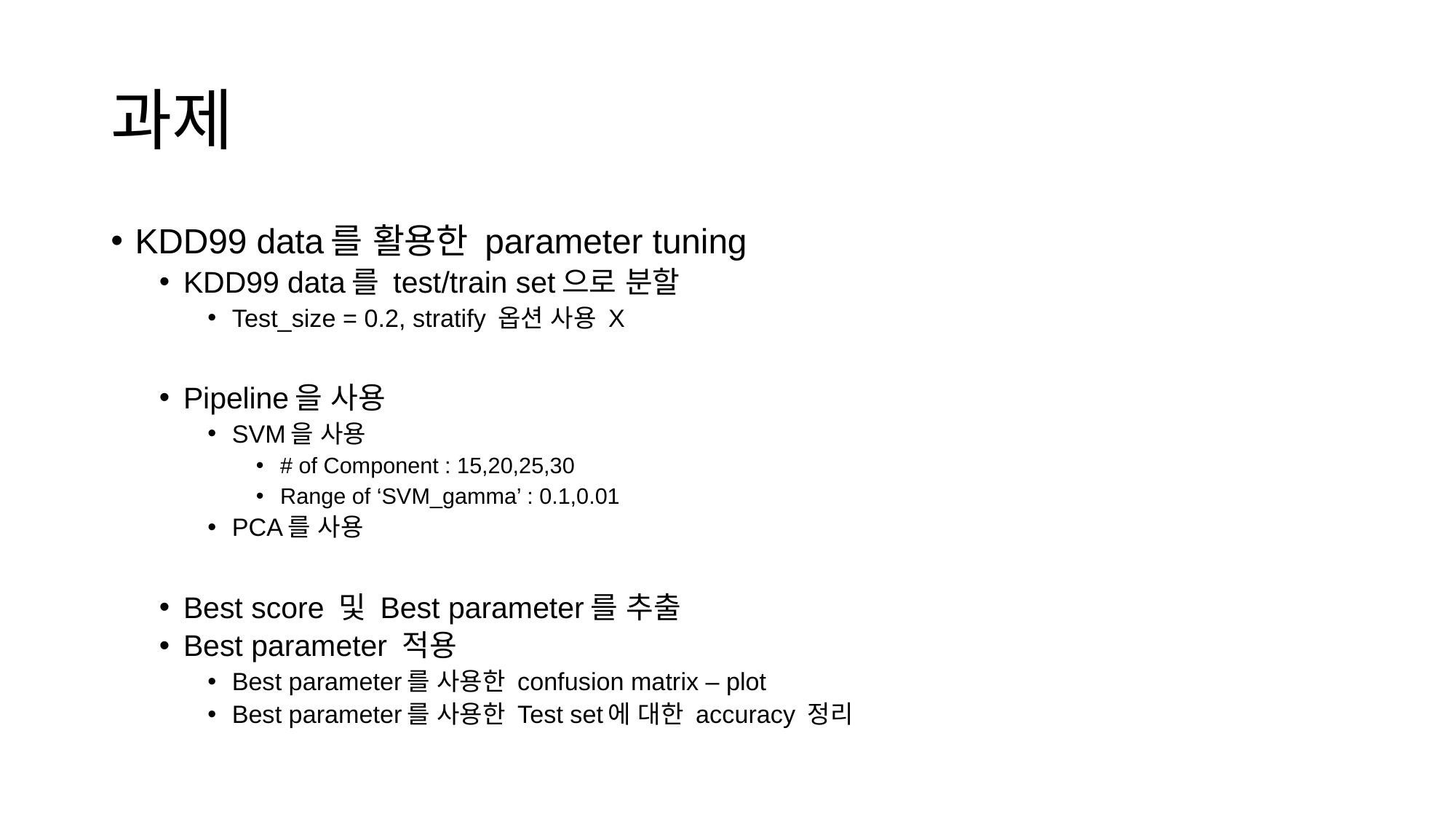

# 과제
KDD99 data를 활용한 parameter tuning
KDD99 data를 test/train set으로 분할
Test_size = 0.2, stratify 옵션 사용 X

Pipeline을 사용
SVM을 사용
# of Component : 15,20,25,30
Range of ‘SVM_gamma’ : 0.1,0.01
PCA를 사용

Best score 및 Best parameter를 추출
Best parameter 적용
Best parameter를 사용한 confusion matrix – plot
Best parameter를 사용한 Test set에 대한 accuracy 정리